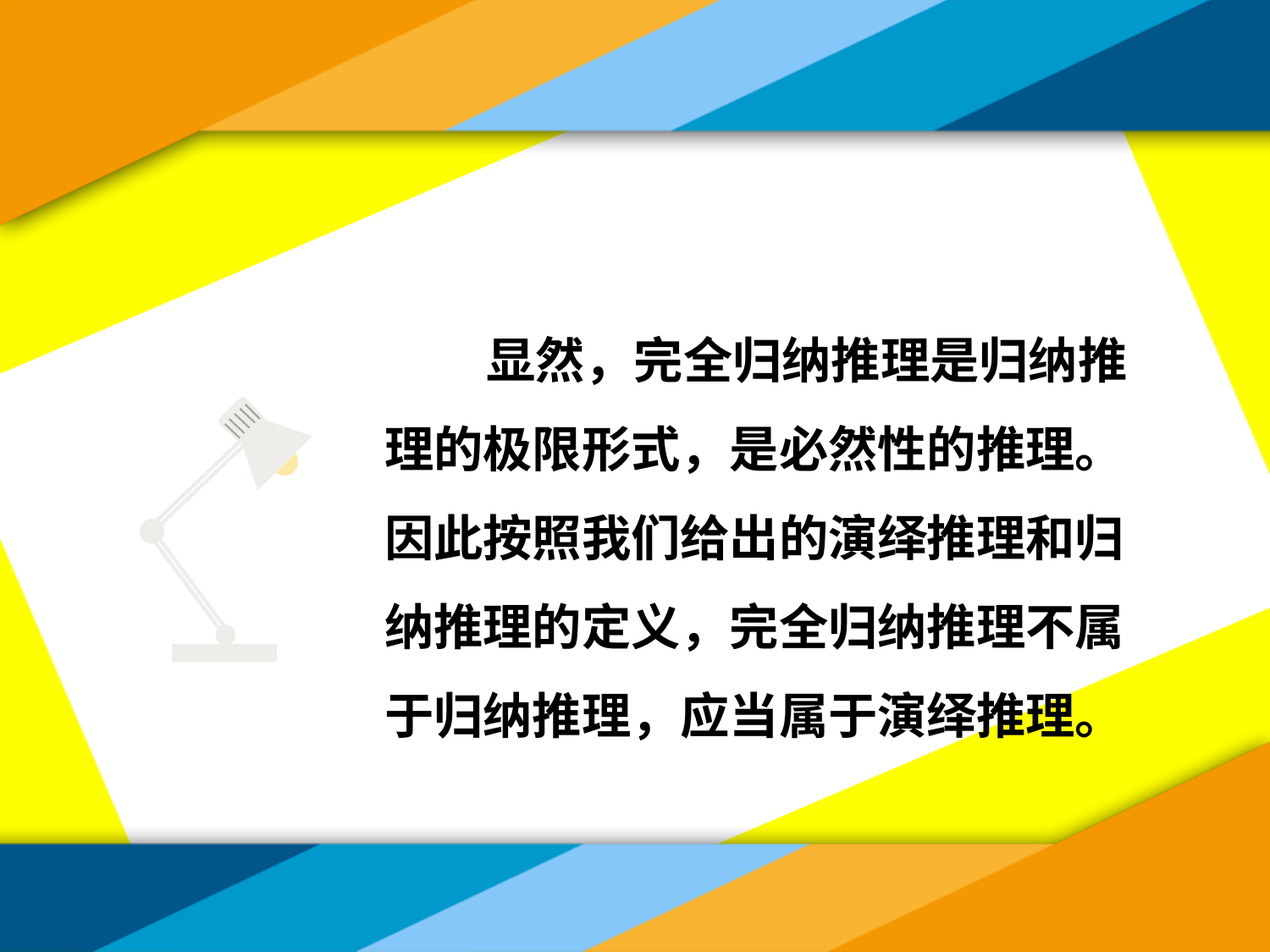

显然，完全归纳推理是归纳推理的极限形式，是必然性的推理。因此按照我们给出的演绎推理和归纳推理的定义，完全归纳推理不属于归纳推理，应当属于演绎推理。